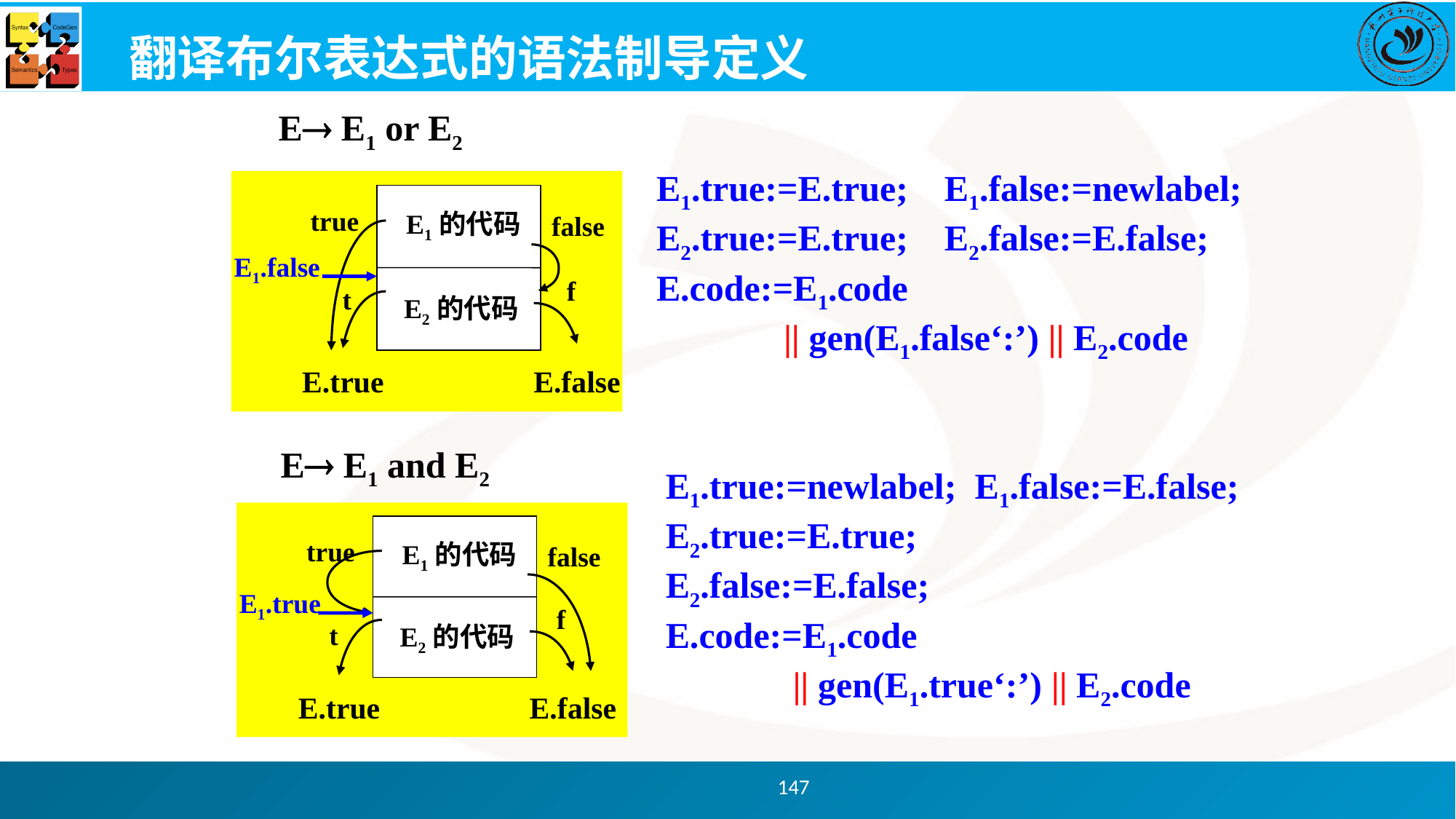

# 翻译布尔表达式的语法制导定义
E→ E1 or E2
E1.true:=E.true;    E1.false:=newlabel;
E2.true:=E.true;    E2.false:=E.false;
E.code:=E1.code
              || gen(E1.false‘:’) || E2.code

true
E1的代码
false

E1.false
f

t
E2的代码

E.true
E.false
E→ E1 and E2
E1.true:=newlabel;  E1.false:=E.false;
E2.true:=E.true;       E2.false:=E.false;
E.code:=E1.code
              || gen(E1.true‘:’) || E2.code

true
E1的代码
false

E1.true
f
t

E2的代码

E.true
E.false
147